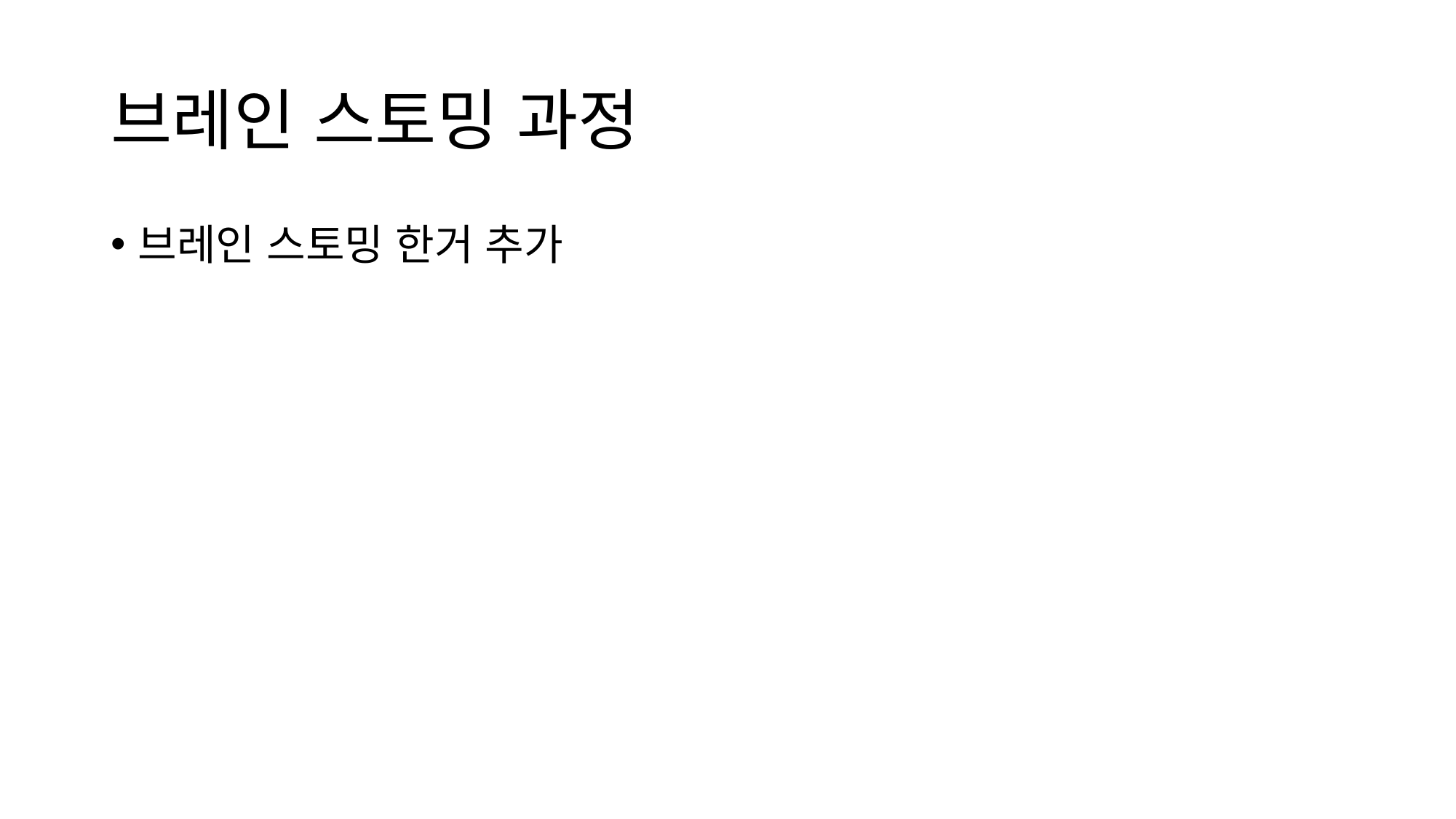

# 브레인 스토밍 과정
브레인 스토밍 한거 추가